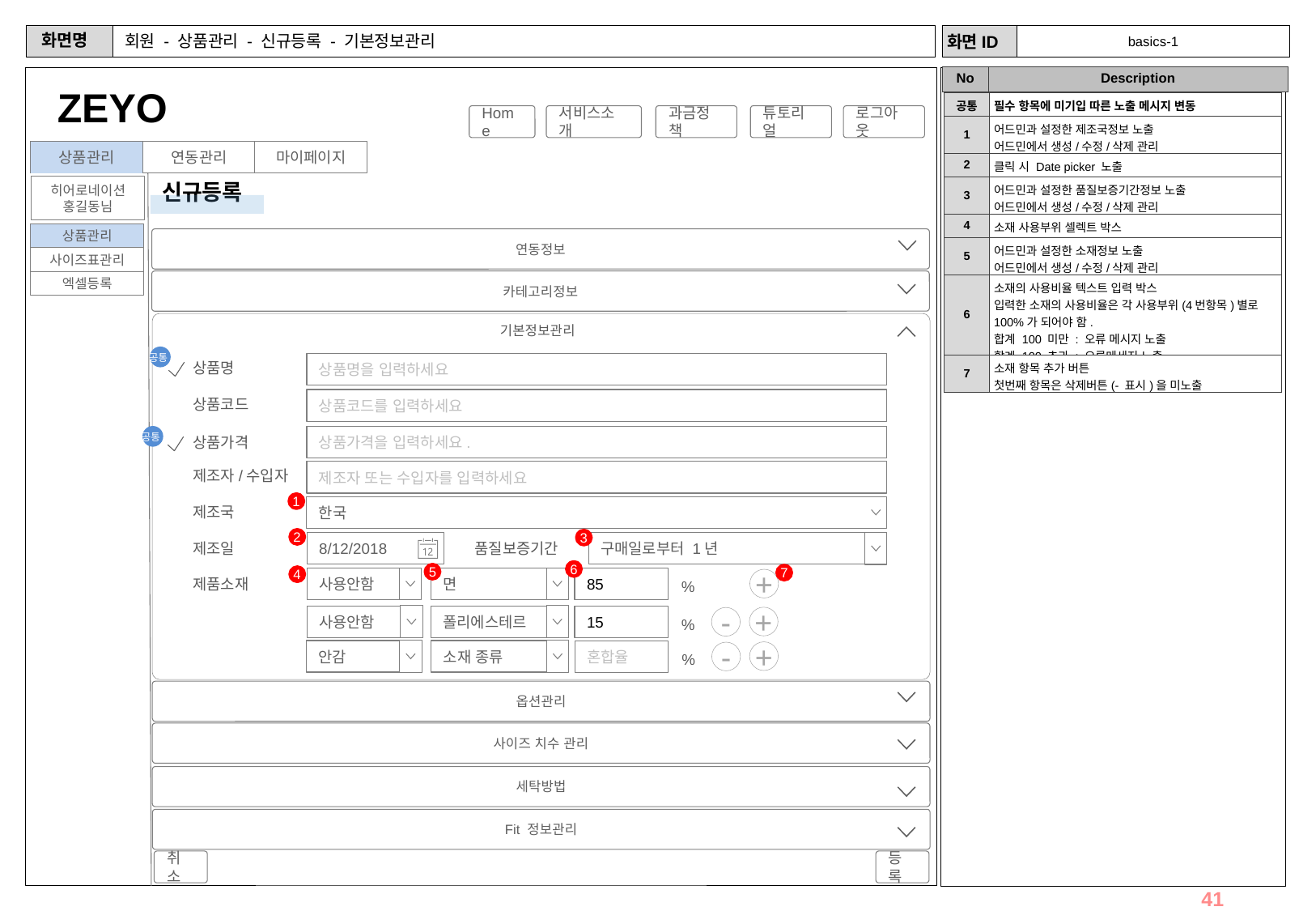

# 회원 - 상품관리 - 신규등록 - 기본정보관리
basics-1
ZEYO
| 공통 | 필수 항목에 미기입 따른 노출 메시지 변동 |
| --- | --- |
| 1 | 어드민과 설정한 제조국정보 노출 어드민에서 생성/수정/삭제 관리 |
| 2 | 클릭 시 Date picker 노출 |
| 3 | 어드민과 설정한 품질보증기간정보 노출 어드민에서 생성/수정/삭제 관리 |
| 4 | 소재 사용부위 셀렉트 박스 |
| 5 | 어드민과 설정한 소재정보 노출 어드민에서 생성/수정/삭제 관리 |
| 6 | 소재의 사용비율 텍스트 입력 박스 입력한 소재의 사용비율은 각 사용부위(4번항목)별로 100%가 되어야 함. 합계 100 미만 : 오류 메시지 노출 합계 100 초과 : 오류메세지 노출 |
| 7 | 소재 항목 추가 버튼 첫번째 항목은 삭제버튼(- 표시)을 미노출 |
Home
서비스소개
과금정책
튜토리얼
로그아웃
상품관리
연동관리
마이페이지
신규등록

히어로네이션
홍길동님
상품관리
연동정보

사이즈표관리
카테고리정보
엑셀등록

기본정보관리

공통

상품명
상품명을 입력하세요

상품코드
상품코드를 입력하세요
공통

상품가격을 입력하세요.
상품가격

제조자/수입자
제조자 또는 수입자를 입력하세요
1
한국

제조국
2
3
8/12/2018

구매일로부터 1년

제조일
품질보증기간
+

6
5
7
4
사용안함

면

85
제품소재
%
+

-

사용안함

폴리에스테르

15
%
+

-

안감

소재 종류

혼합율
%
옵션관리

사이즈 치수 관리

세탁방법

Fit 정보관리

취소
등록
41